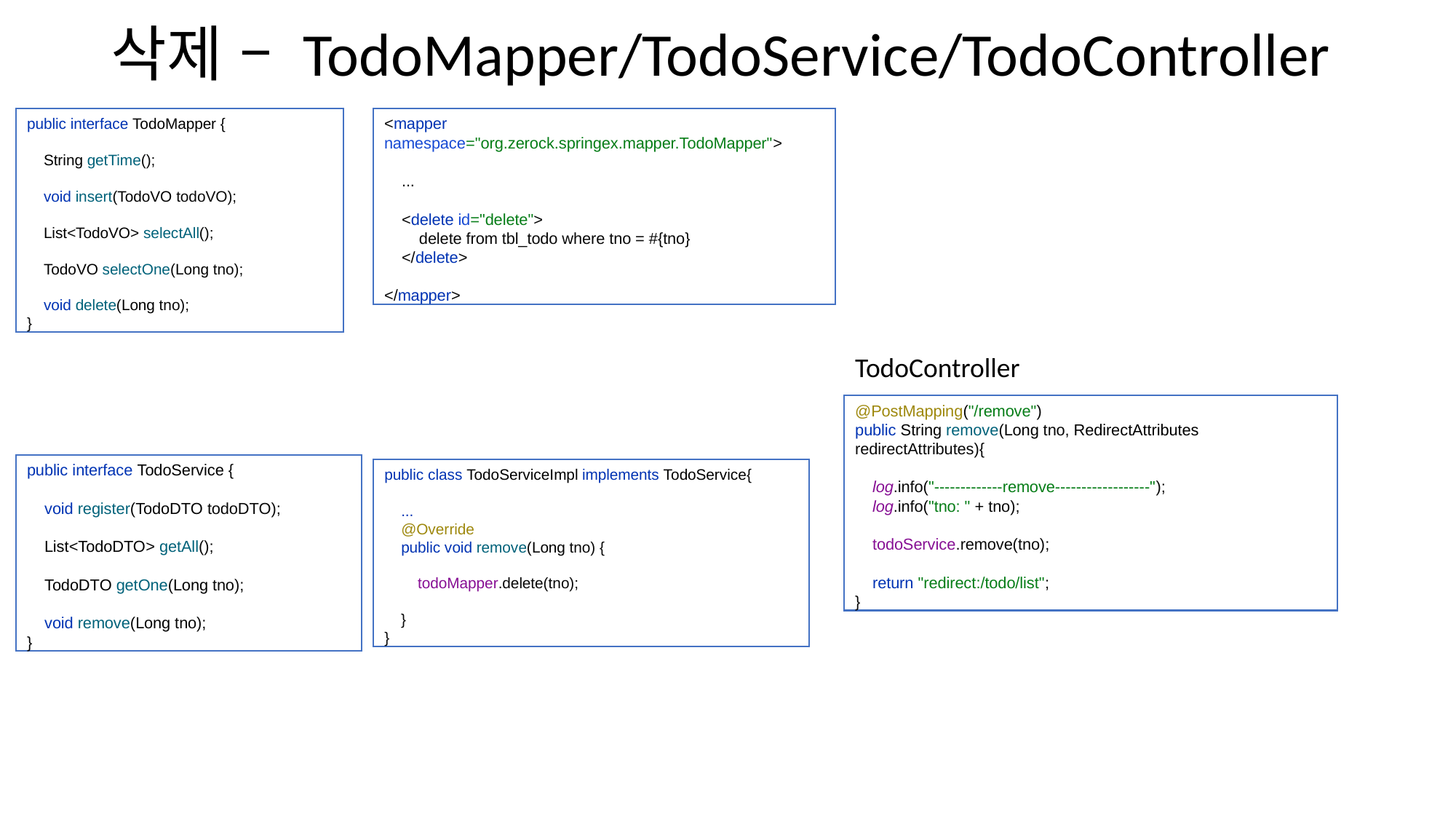

# 삭제 – TodoMapper/TodoService/TodoController
public interface TodoMapper {
    String getTime();
    void insert(TodoVO todoVO);
    List<TodoVO> selectAll();
    TodoVO selectOne(Long tno);
    void delete(Long tno);
}
<mapper namespace="org.zerock.springex.mapper.TodoMapper">
    ...
    <delete id="delete">
        delete from tbl_todo where tno = #{tno}
    </delete>
</mapper>
TodoController
@PostMapping("/remove")
public String remove(Long tno, RedirectAttributes redirectAttributes){
    log.info("-------------remove------------------");
    log.info("tno: " + tno);
    todoService.remove(tno);
    return "redirect:/todo/list";
}
public interface TodoService {
    void register(TodoDTO todoDTO);
    List<TodoDTO> getAll();
    TodoDTO getOne(Long tno);
    void remove(Long tno);
}
public class TodoServiceImpl implements TodoService{
    ...
    @Override
    public void remove(Long tno) {
        todoMapper.delete(tno);
    }
}